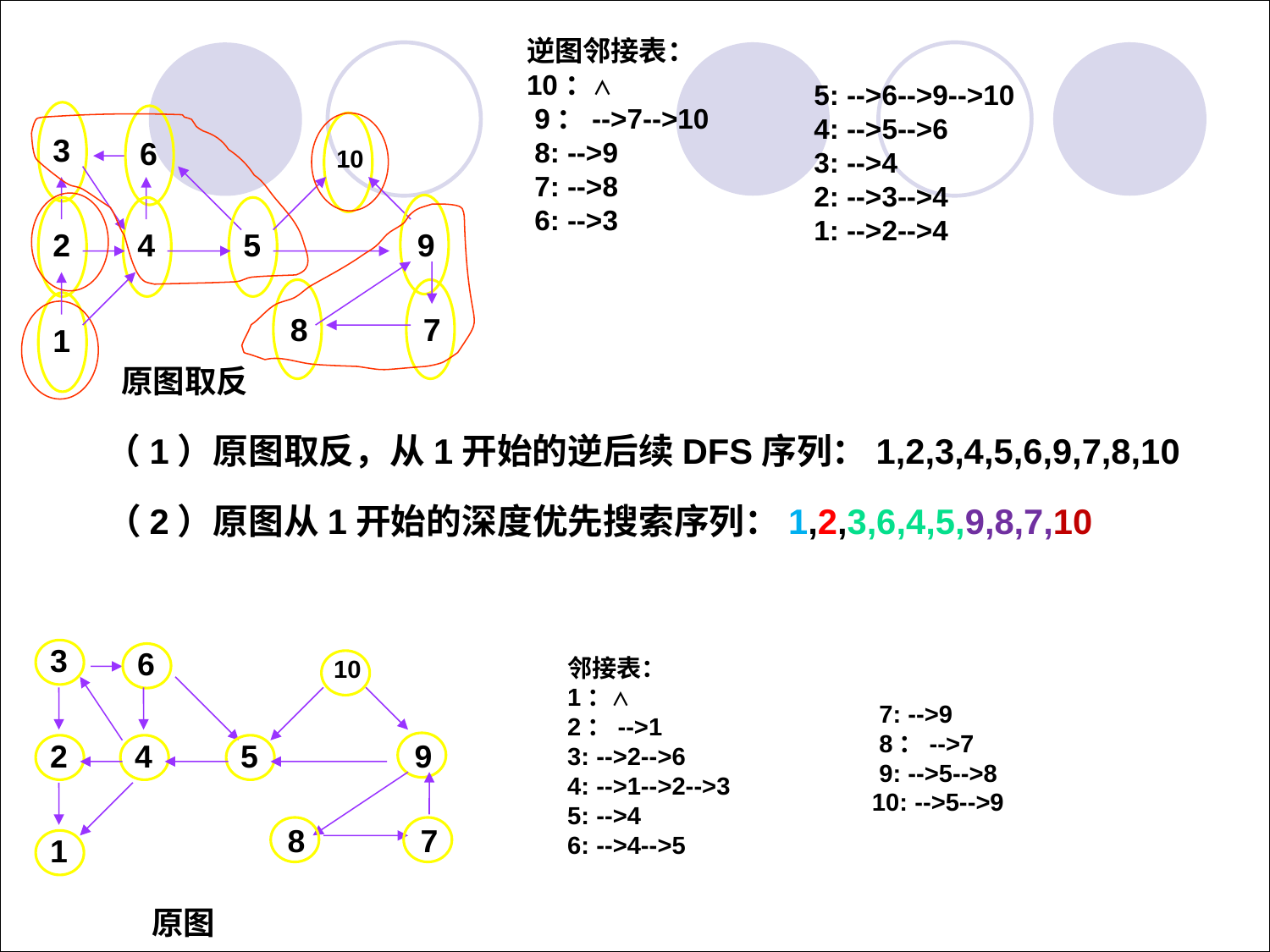

逆图邻接表：
10：∧
 9：-->7-->10
 8: -->9
 7: -->8
 6: -->3
5: -->6-->9-->10
4: -->5-->6
3: -->4
2: -->3-->4
1: -->2-->4
51

3
6
10

2
4
5
9

8
7
1

原图取反
（1）原图取反，从1开始的逆后续DFS序列：1,2,3,4,5,6,9,7,8,10
（2）原图从1开始的深度优先搜索序列：1,2,3,6,4,5,9,8,7,10
3
6

10

2
4
5
9

8
7

1

邻接表：
1：∧
2：-->1
3: -->2-->6
4: -->1-->2-->3
5: -->4
6: -->4-->5
 7: -->9
 8：-->7
 9: -->5-->8
10: -->5-->9
原图